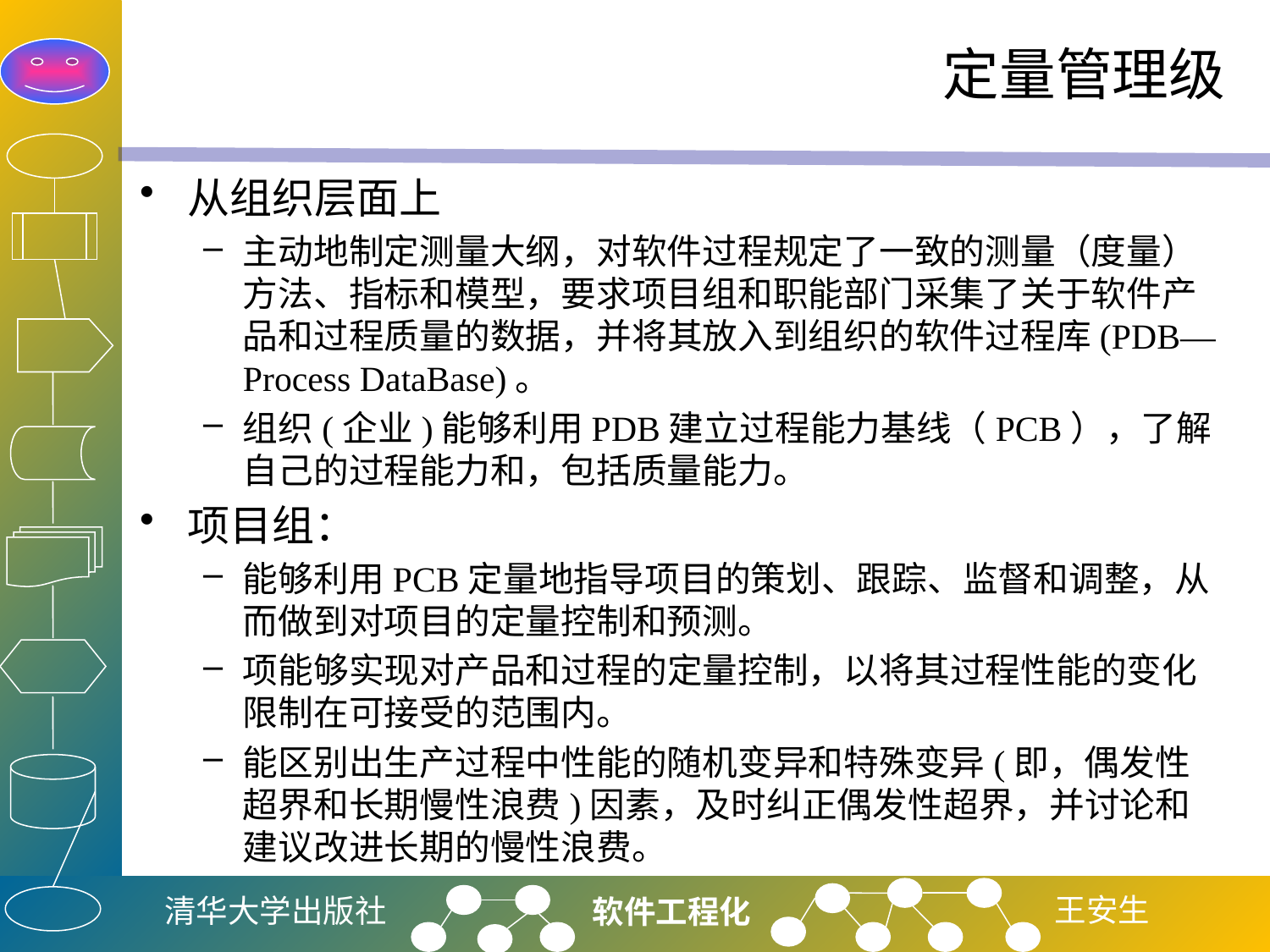

# 定量管理级
从组织层面上
主动地制定测量大纲，对软件过程规定了一致的测量（度量）方法、指标和模型，要求项目组和职能部门采集了关于软件产品和过程质量的数据，并将其放入到组织的软件过程库(PDB—Process DataBase)。
组织(企业)能够利用PDB建立过程能力基线（PCB），了解自己的过程能力和，包括质量能力。
项目组：
能够利用PCB定量地指导项目的策划、跟踪、监督和调整，从而做到对项目的定量控制和预测。
项能够实现对产品和过程的定量控制，以将其过程性能的变化限制在可接受的范围内。
能区别出生产过程中性能的随机变异和特殊变异(即，偶发性超界和长期慢性浪费)因素，及时纠正偶发性超界，并讨论和建议改进长期的慢性浪费。